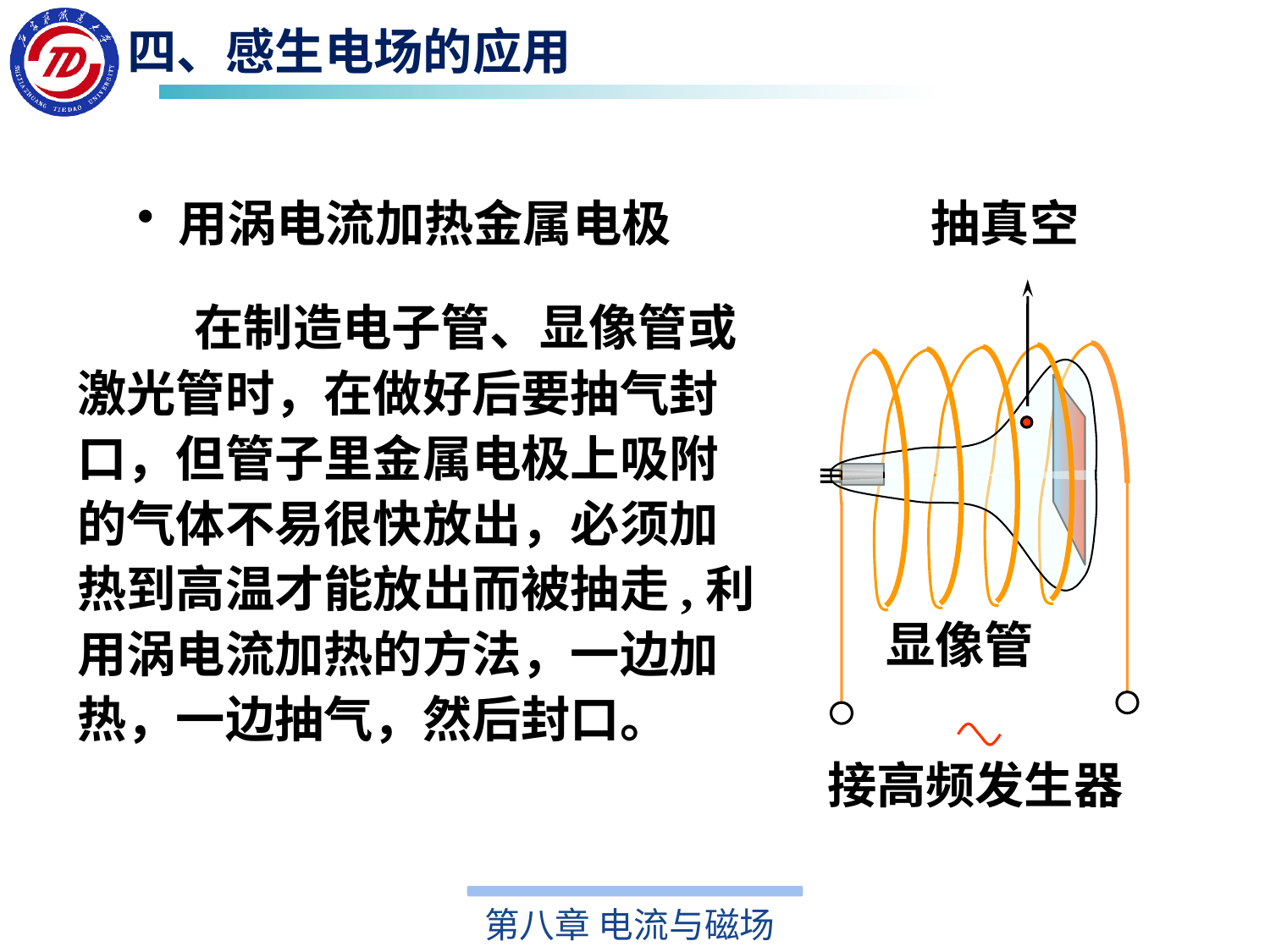

四、感生电场的应用

 用涡电流加热金属电极
抽真空

显像管

接高频发生器
        在制造电子管、显像管或激光管时，在做好后要抽气封口，但管子里金属电极上吸附的气体不易很快放出，必须加热到高温才能放出而被抽走,利用涡电流加热的方法，一边加热，一边抽气，然后封口。
19